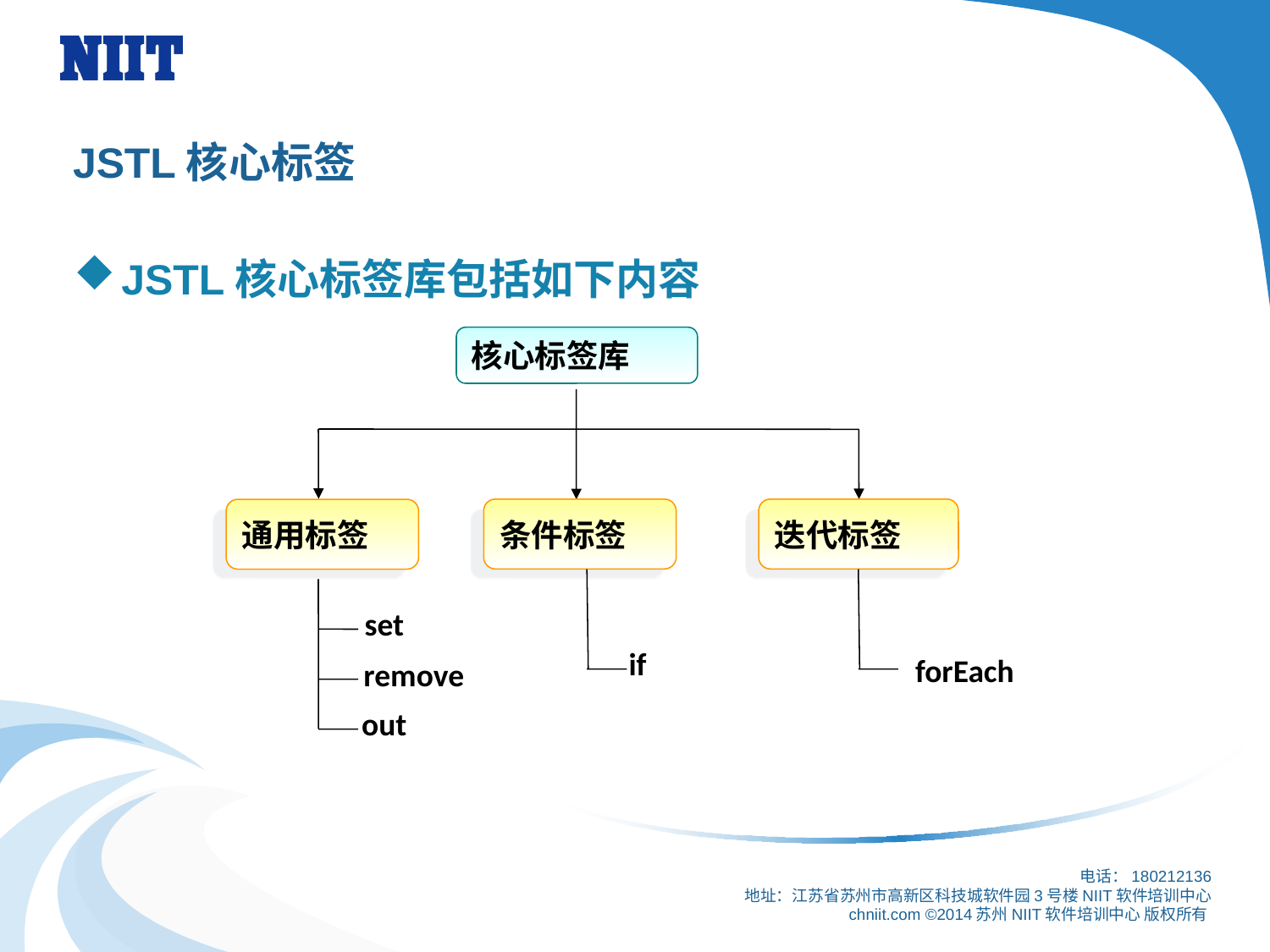

# JSTL核心标签
JSTL核心标签库包括如下内容
核心标签库

条件标签
迭代标签
通用标签

set

if
forEach
remove

out